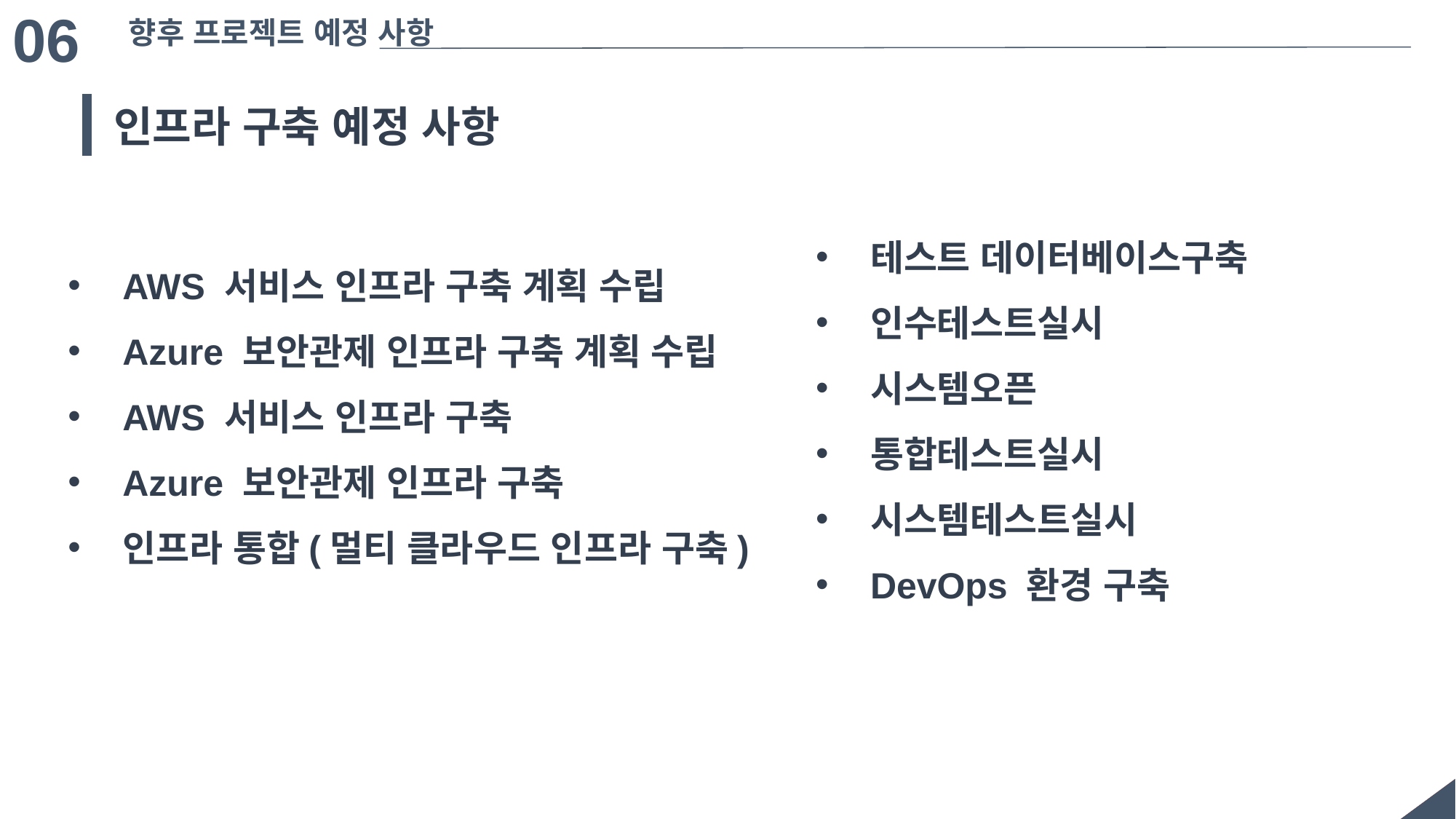

06
향후 프로젝트 예정 사항

인프라 구축 예정 사항
테스트 데이터베이스구축
인수테스트실시
시스템오픈
통합테스트실시
시스템테스트실시
DevOps 환경 구축
AWS 서비스 인프라 구축 계획 수립
Azure 보안관제 인프라 구축 계획 수립
AWS 서비스 인프라 구축
Azure 보안관제 인프라 구축
인프라 통합(멀티 클라우드 인프라 구축)